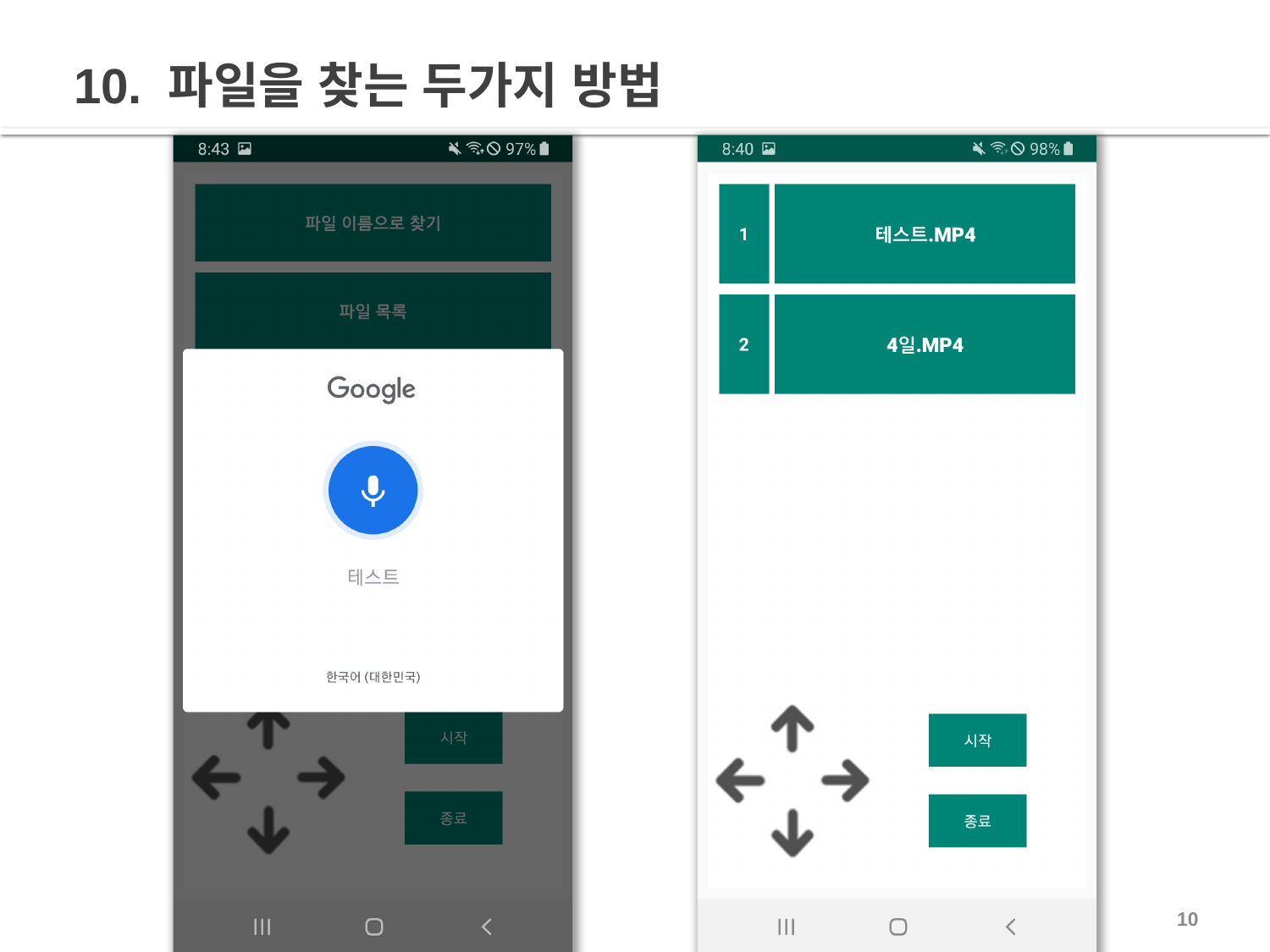

# 10. 파일을 찾는 두가지 방법

10